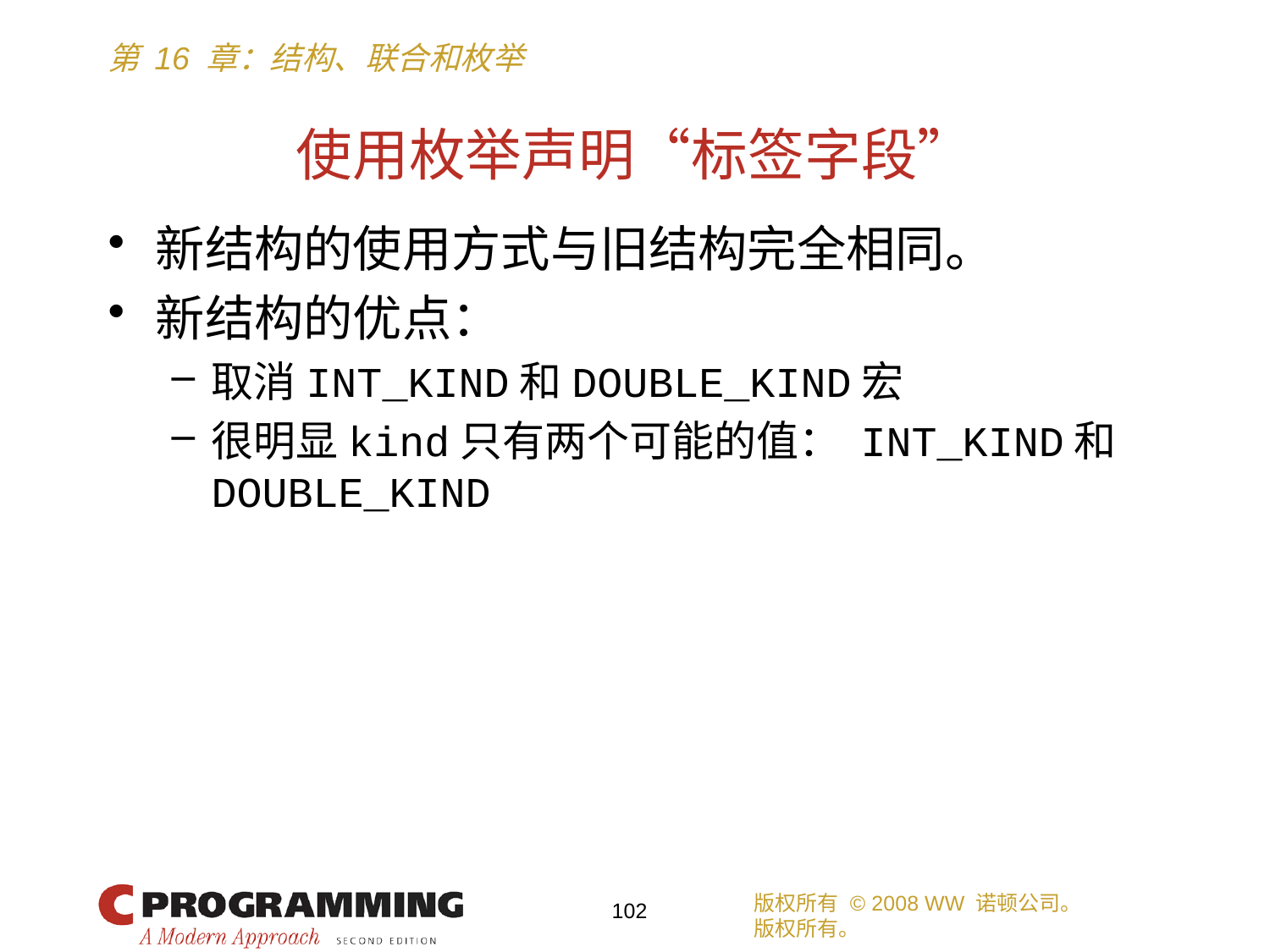

# 使用枚举声明“标签字段”
新结构的使用方式与旧结构完全相同。
新结构的优点：
取消INT_KIND和DOUBLE_KIND宏
很明显kind只有两个可能的值： INT_KIND和DOUBLE_KIND
版权所有 © 2008 WW 诺顿公司。
版权所有。
102